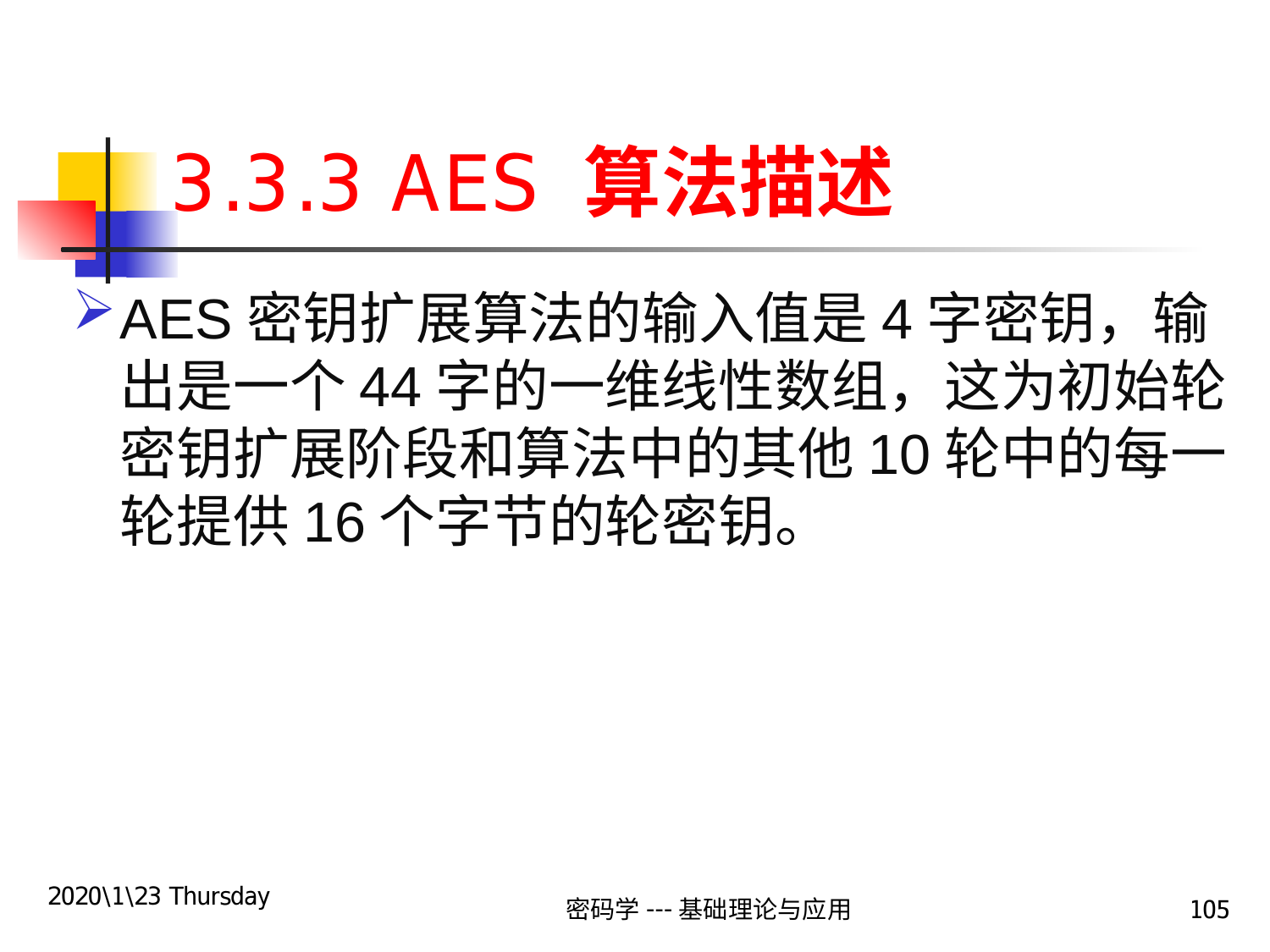

# 3.3.3 AES 算法描述
AES密钥扩展算法的输入值是4字密钥，输出是一个44字的一维线性数组，这为初始轮密钥扩展阶段和算法中的其他10轮中的每一轮提供16个字节的轮密钥。
2020\1\23 Thursday
密码学---基础理论与应用
105